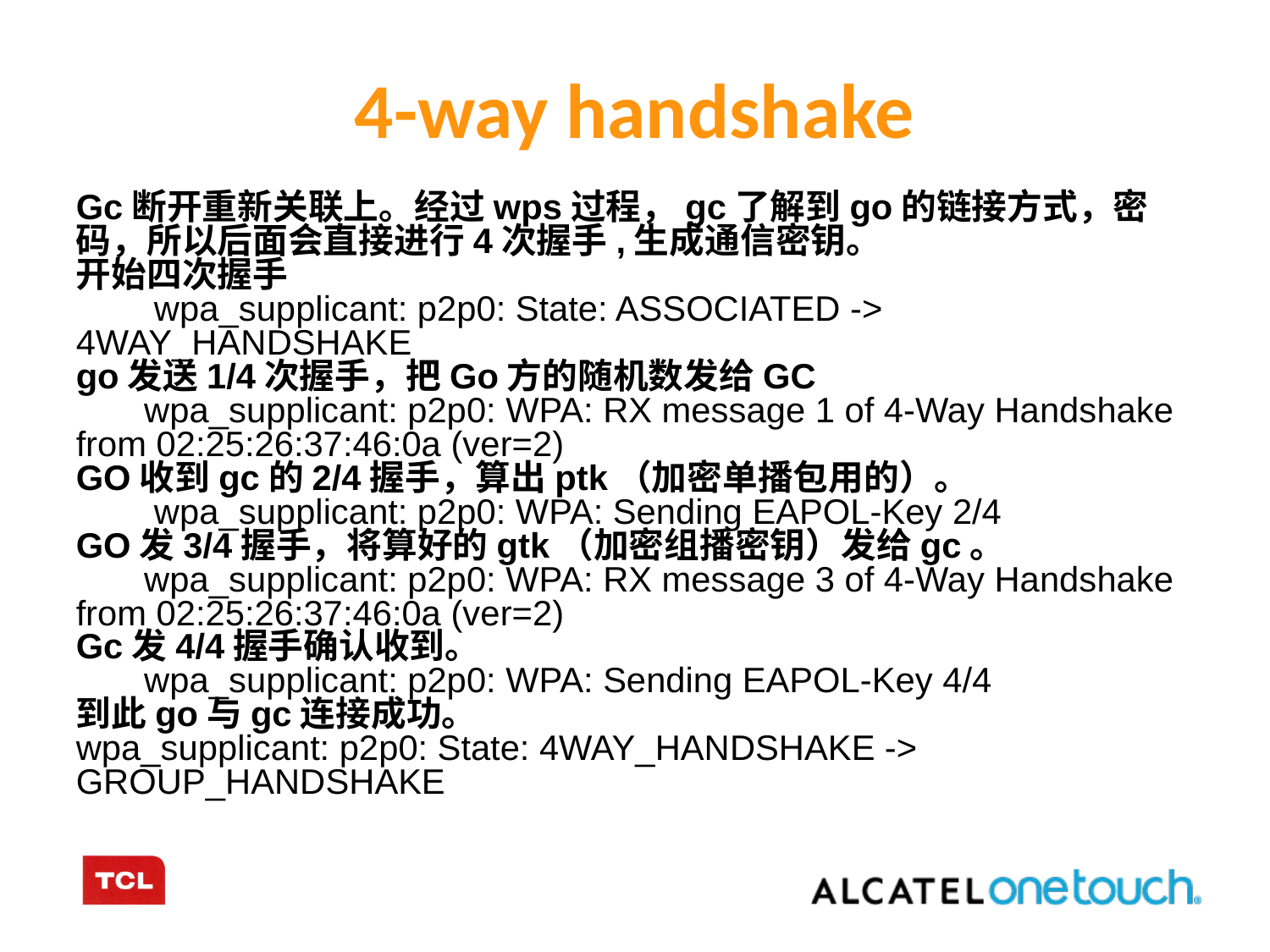

4-way handshake
Gc断开重新关联上。经过wps过程，gc了解到go的链接方式，密码，所以后面会直接进行4次握手,生成通信密钥。
开始四次握手
        wpa_supplicant: p2p0: State: ASSOCIATED -> 4WAY_HANDSHAKE
go发送1/4次握手，把Go方的随机数发给GC
       wpa_supplicant: p2p0: WPA: RX message 1 of 4-Way Handshake from 02:25:26:37:46:0a (ver=2)
GO收到gc的2/4握手，算出ptk（加密单播包用的）。
        wpa_supplicant: p2p0: WPA: Sending EAPOL-Key 2/4
GO发3/4握手，将算好的gtk（加密组播密钥）发给gc。
       wpa_supplicant: p2p0: WPA: RX message 3 of 4-Way Handshake from 02:25:26:37:46:0a (ver=2)
Gc发4/4握手确认收到。
       wpa_supplicant: p2p0: WPA: Sending EAPOL-Key 4/4
到此go与gc连接成功。
wpa_supplicant: p2p0: State: 4WAY_HANDSHAKE -> GROUP_HANDSHAKE